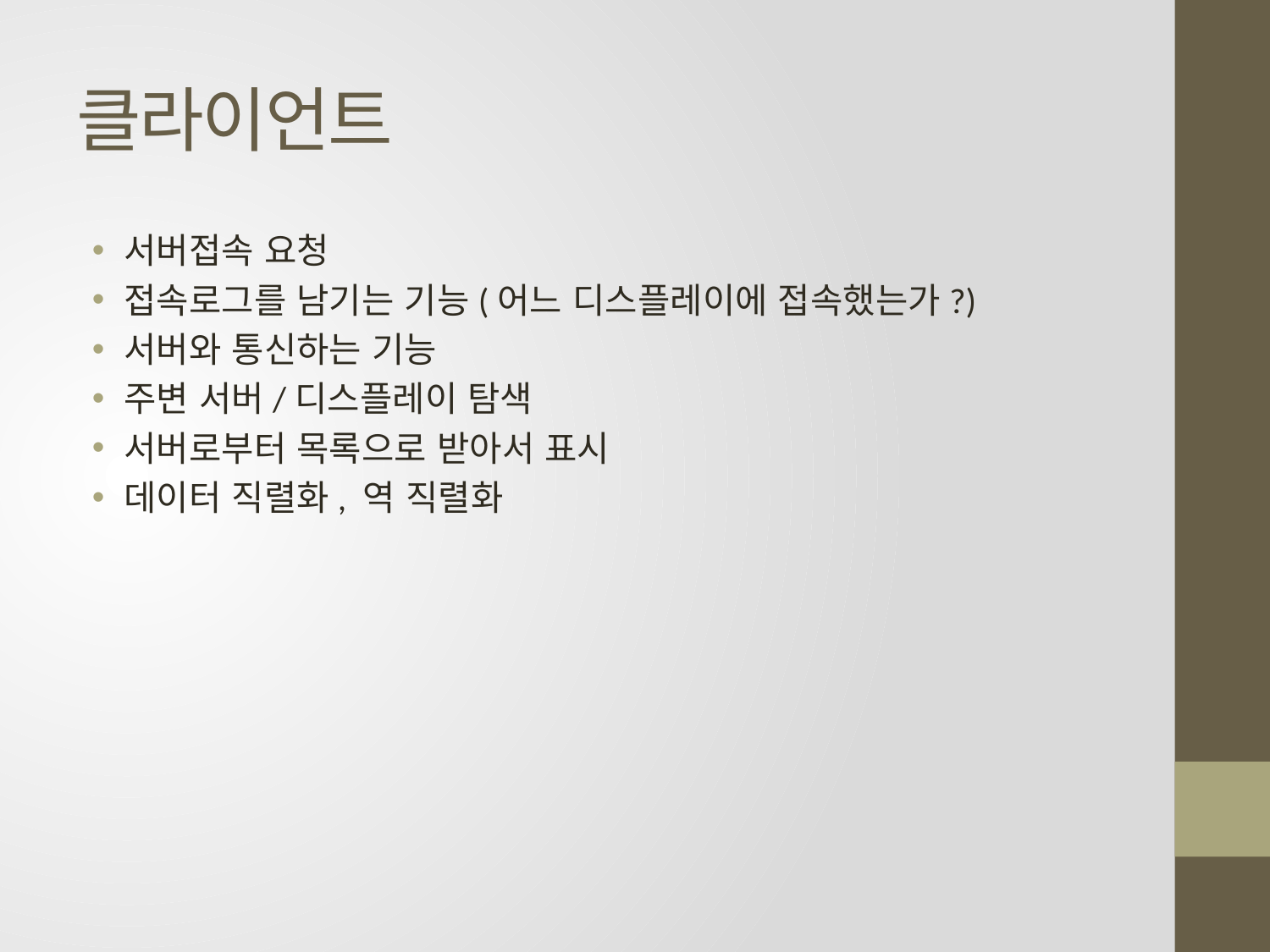

# 클라이언트
서버접속 요청
접속로그를 남기는 기능(어느 디스플레이에 접속했는가?)
서버와 통신하는 기능
주변 서버/디스플레이 탐색
서버로부터 목록으로 받아서 표시
데이터 직렬화, 역 직렬화